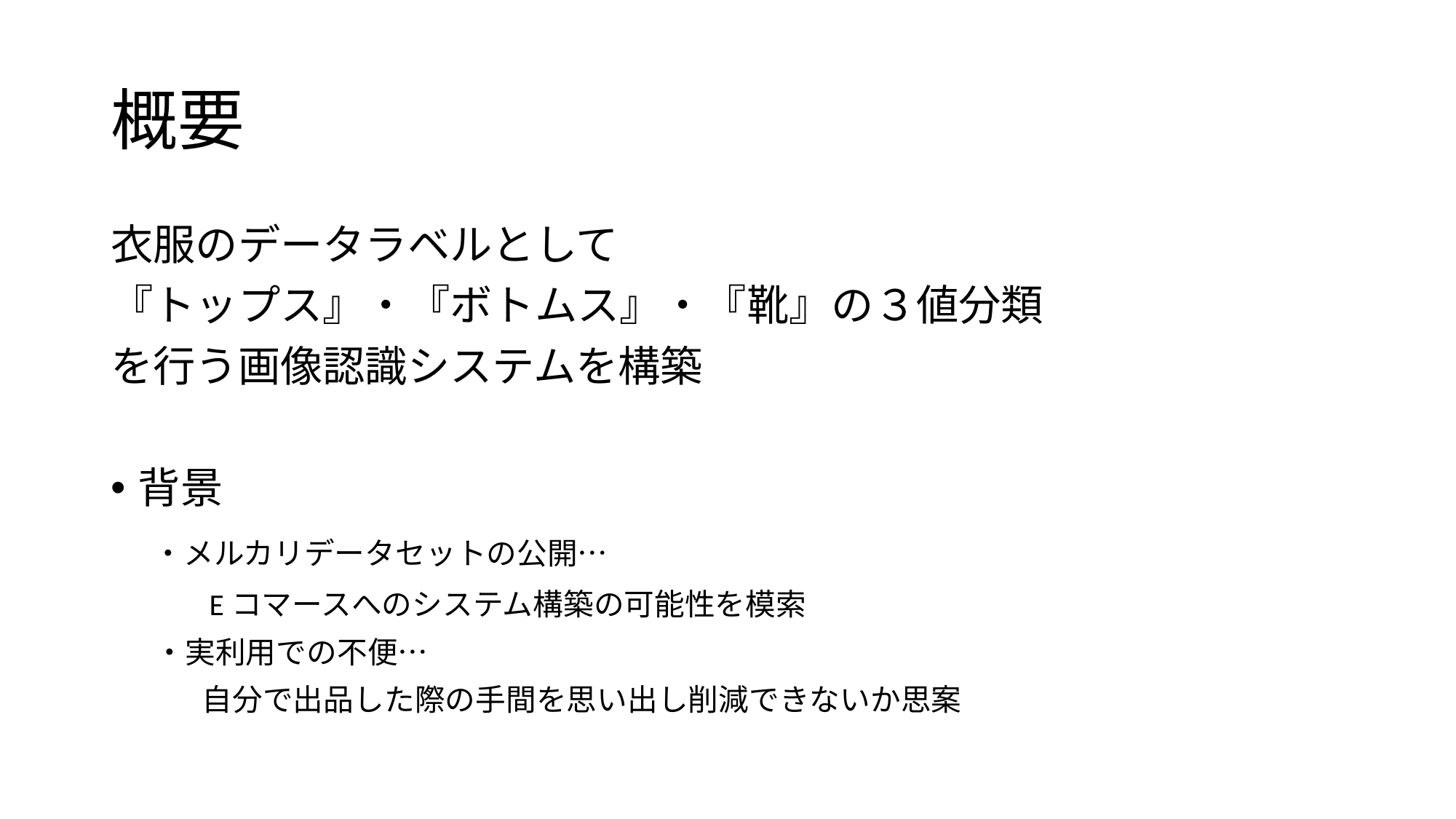

# 概要
衣服のデータラベルとして
『トップス』・『ボトムス』・『靴』の３値分類
を行う画像認識システムを構築

背景
　・メルカリデータセットの公開…
　　　Eコマースへのシステム構築の可能性を模索
　  ・実利用での不便…
　　　自分で出品した際の手間を思い出し削減できないか思案